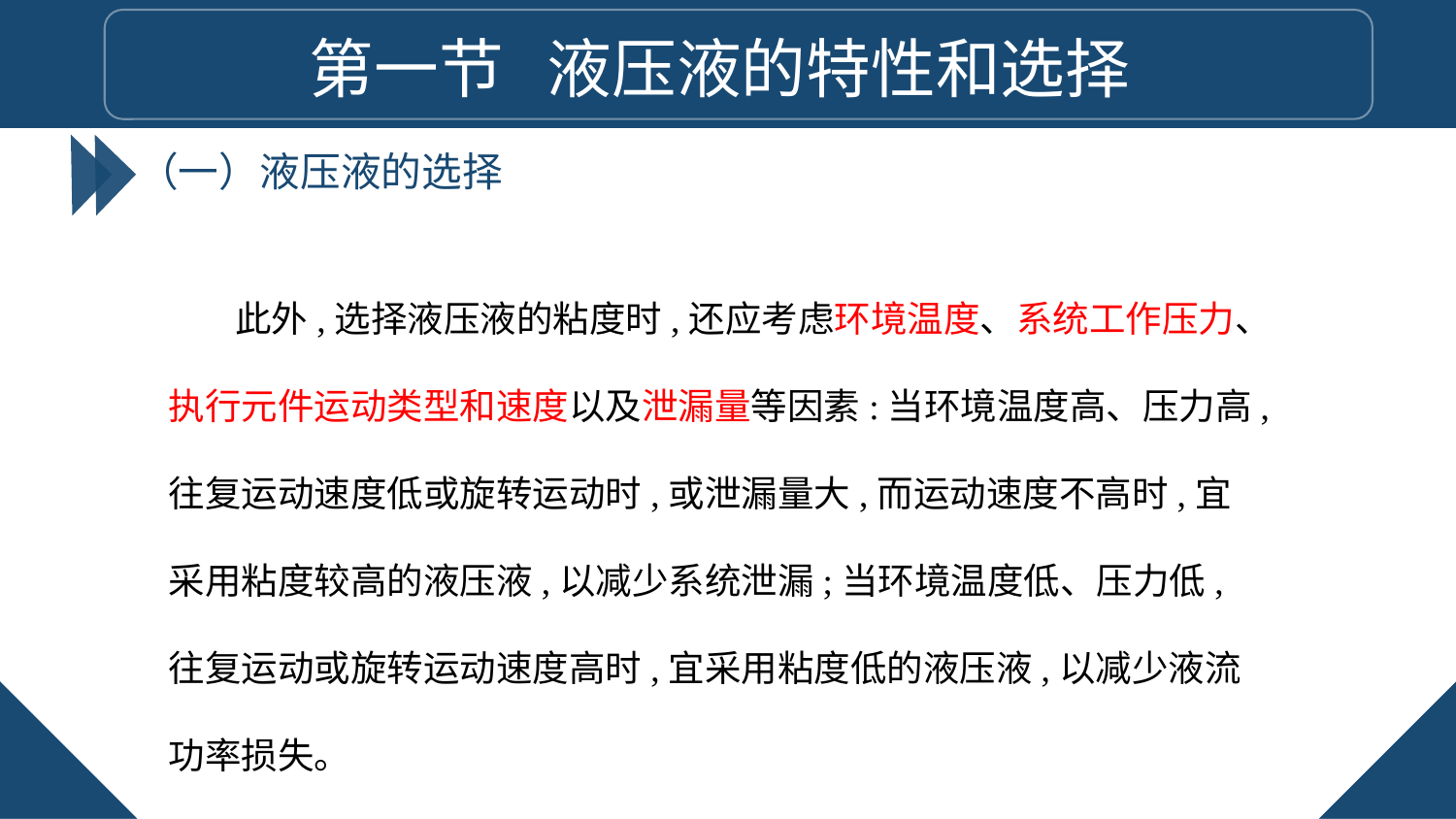

第一节   液压液的特性和选择
（一）液压液的选择

       此外,选择液压液的粘度时,还应考虑环境温度、系统工作压力、执行元件运动类型和速度以及泄漏量等因素:当环境温度高、压力高,往复运动速度低或旋转运动时,或泄漏量大,而运动速度不高时,宜采用粘度较高的液压液,以减少系统泄漏;当环境温度低、压力低,往复运动或旋转运动速度高时,宜采用粘度低的液压液,以减少液流功率损失。